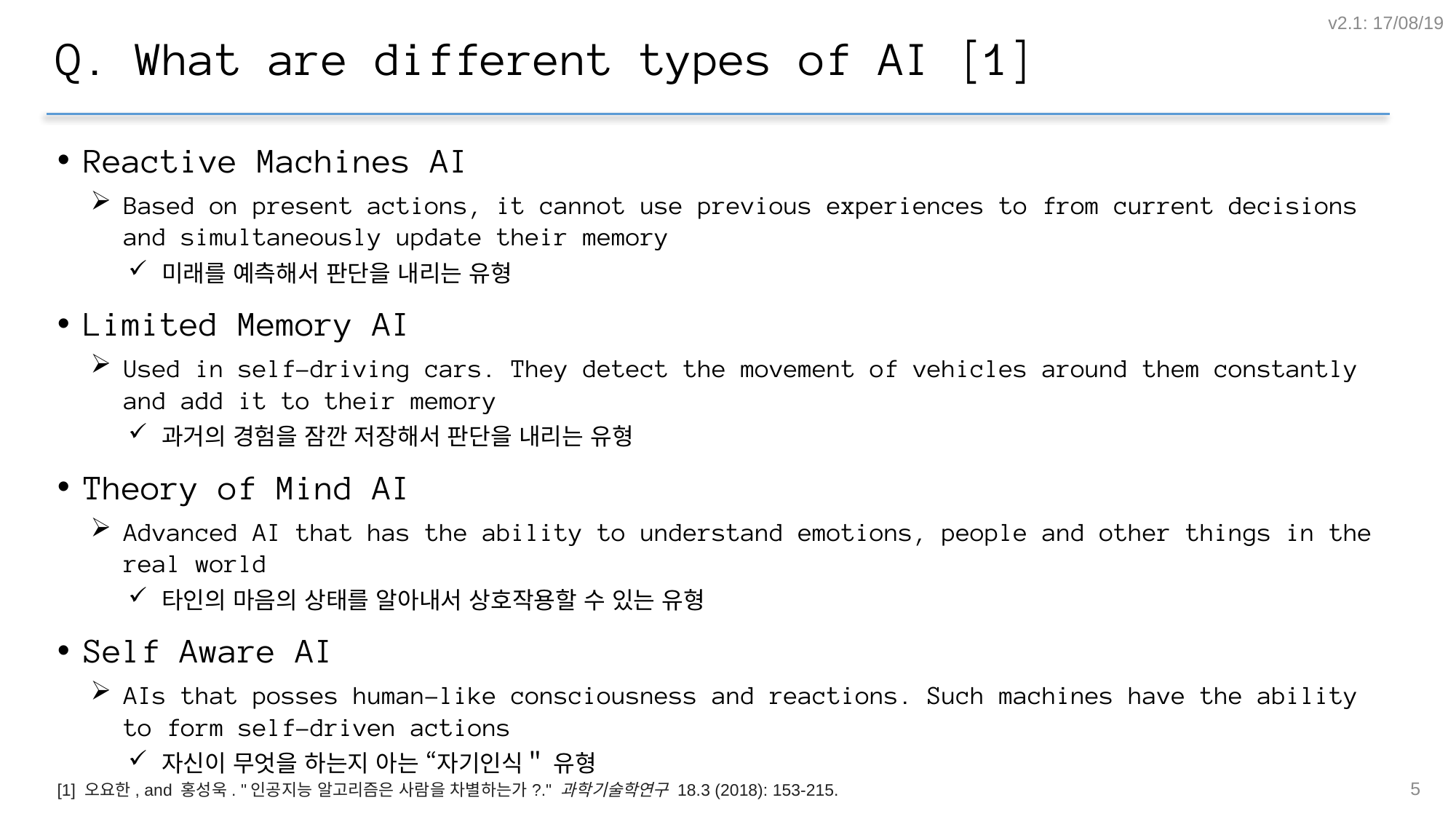

v2.1: 17/08/19
# Q. What are different types of AI [1]
Reactive Machines AI
Based on present actions, it cannot use previous experiences to from current decisions and simultaneously update their memory
미래를 예측해서 판단을 내리는 유형
Limited Memory AI
Used in self-driving cars. They detect the movement of vehicles around them constantly and add it to their memory
과거의 경험을 잠깐 저장해서 판단을 내리는 유형
Theory of Mind AI
Advanced AI that has the ability to understand emotions, people and other things in the real world
타인의 마음의 상태를 알아내서 상호작용할 수 있는 유형
Self Aware AI
AIs that posses human-like consciousness and reactions. Such machines have the ability to form self-driven actions
자신이 무엇을 하는지 아는 “자기인식＂ 유형
5
[1] 오요한, and 홍성욱. "인공지능 알고리즘은 사람을 차별하는가?." 과학기술학연구 18.3 (2018): 153-215.